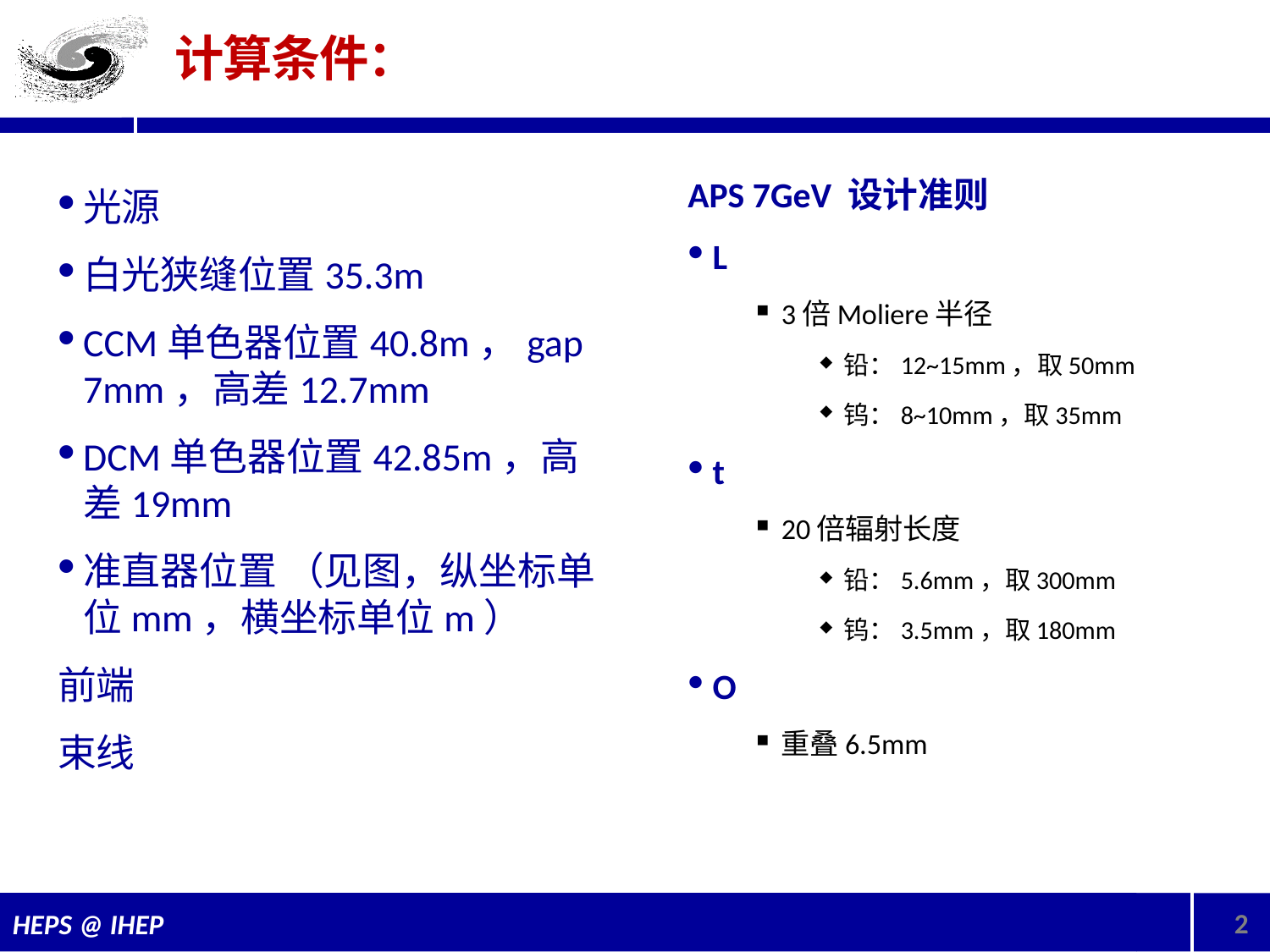

# 计算条件：
APS 7GeV 设计准则
L
3倍Moliere半径
铅：12~15mm，取50mm
钨：8~10mm，取35mm
t
20倍辐射长度
铅：5.6mm，取300mm
钨：3.5mm，取180mm
O
重叠6.5mm
光源
白光狭缝位置35.3m
CCM单色器位置40.8m，gap 7mm，高差12.7mm
DCM单色器位置42.85m，高差19mm
准直器位置 （见图，纵坐标单位mm，横坐标单位m）
前端
束线